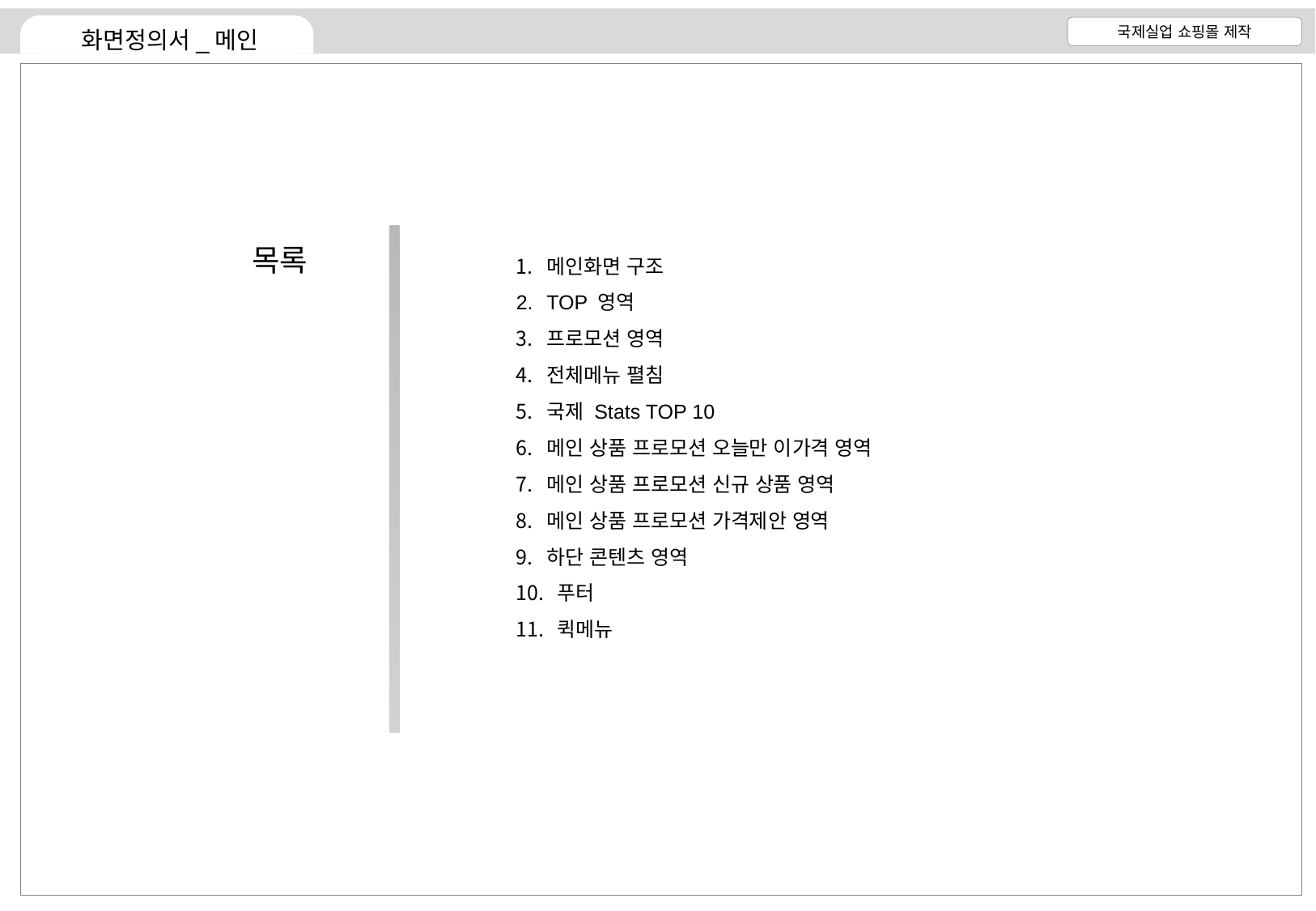

목록
메인화면 구조
TOP 영역
프로모션 영역
전체메뉴 펼침
국제 Stats TOP 10
메인 상품 프로모션 오늘만 이가격 영역
메인 상품 프로모션 신규 상품 영역
메인 상품 프로모션 가격제안 영역
하단 콘텐츠 영역
 푸터
 퀵메뉴